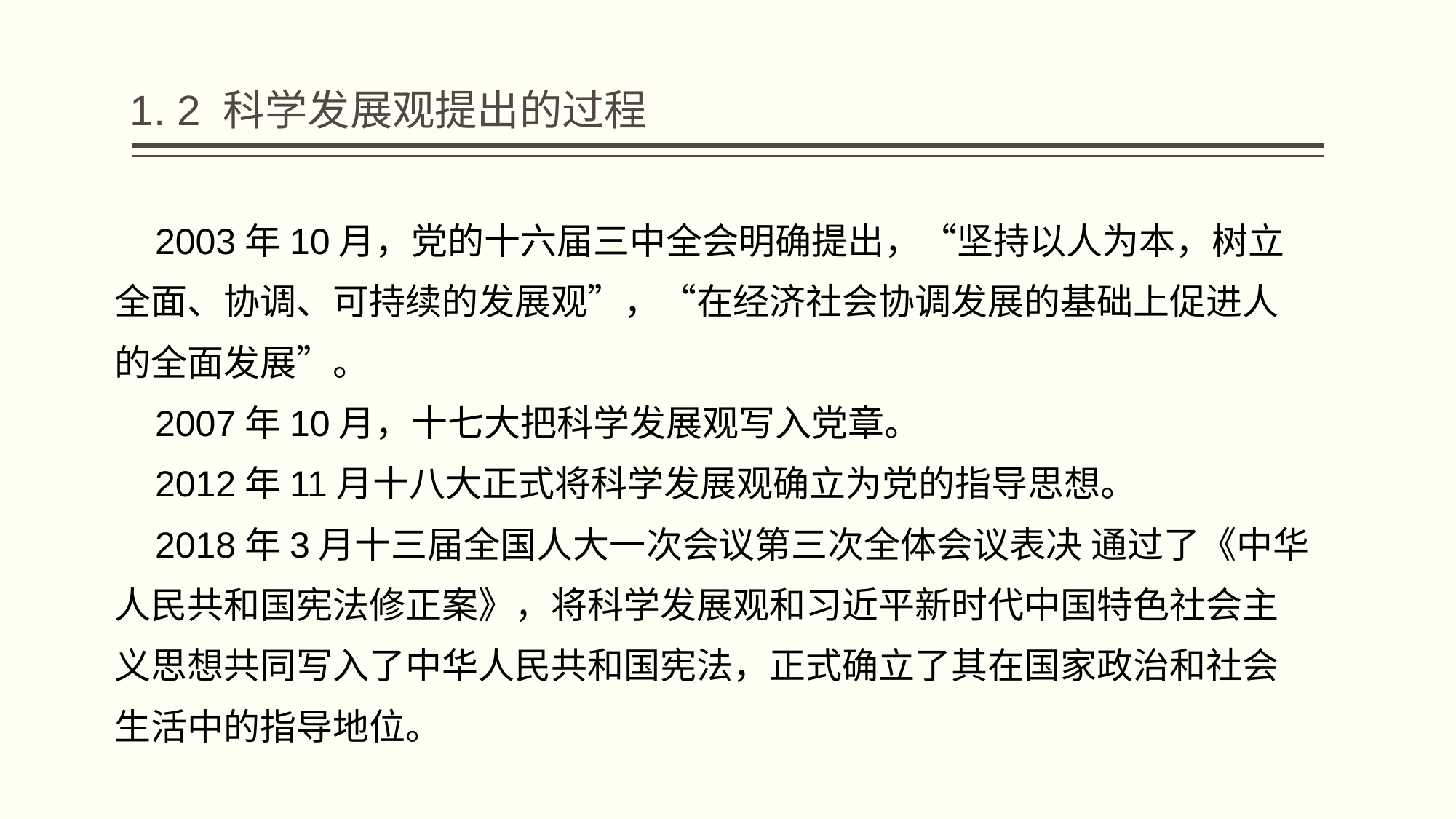

# 1. 2 科学发展观提出的过程
    2003年10月，党的十六届三中全会明确提出，“坚持以人为本，树立全面、协调、可持续的发展观”，“在经济社会协调发展的基础上促进人的全面发展”。
    2007年10月，十七大把科学发展观写入党章。
    2012年11月十八大正式将科学发展观确立为党的指导思想。
    2018年3月十三届全国人大一次会议第三次全体会议表决 通过了《中华人民共和国宪法修正案》，将科学发展观和习近平新时代中国特色社会主义思想共同写入了中华人民共和国宪法，正式确立了其在国家政治和社会生活中的指导地位。